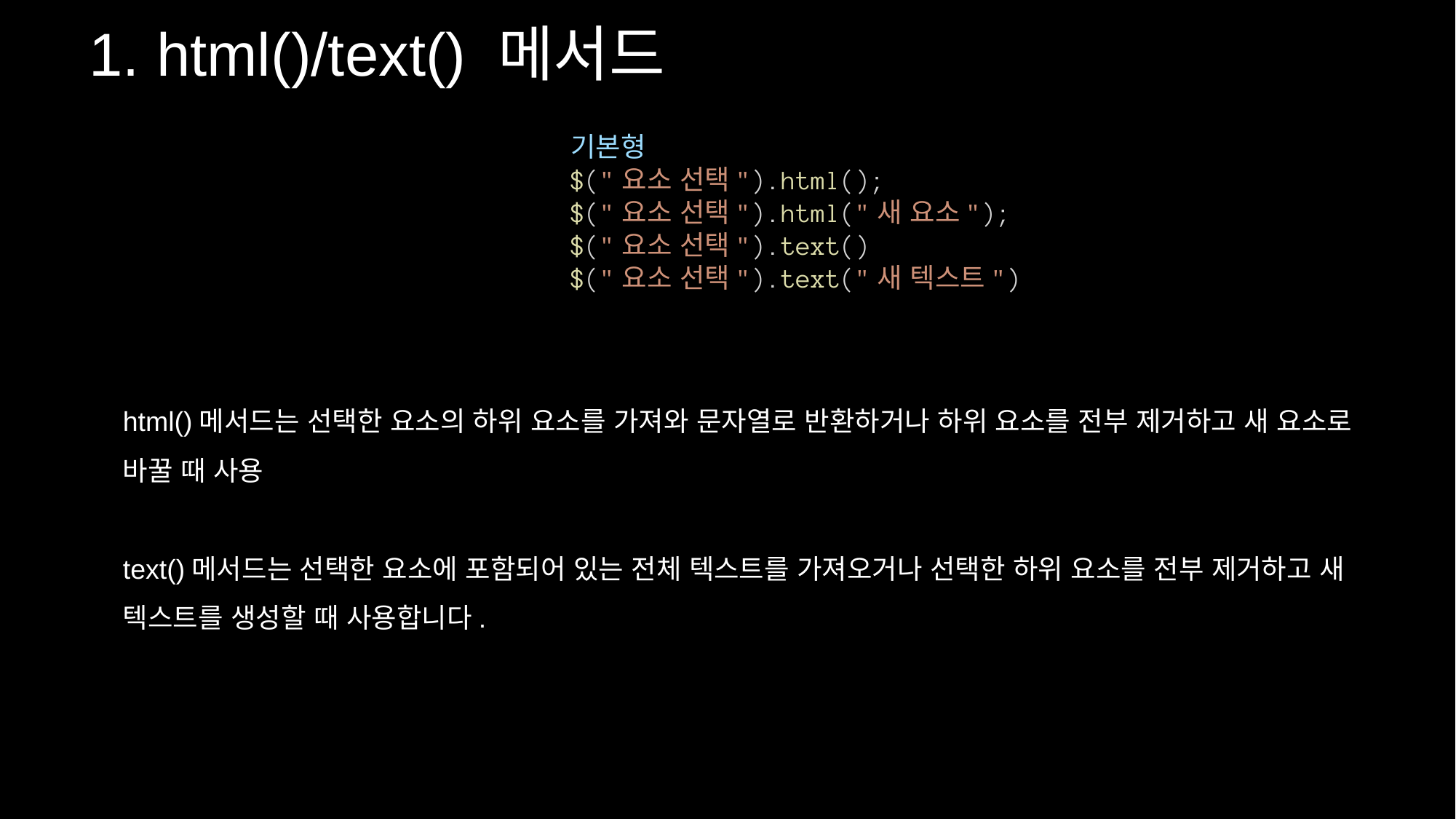

1. html()/text() 메서드
기본형
$("요소 선택").html();
$("요소 선택").html("새 요소");
$("요소 선택").text()
$("요소 선택").text("새 텍스트")
html()메서드는 선택한 요소의 하위 요소를 가져와 문자열로 반환하거나 하위 요소를 전부 제거하고 새 요소로 바꿀 때 사용

text()메서드는 선택한 요소에 포함되어 있는 전체 텍스트를 가져오거나 선택한 하위 요소를 전부 제거하고 새 텍스트를 생성할 때 사용합니다.